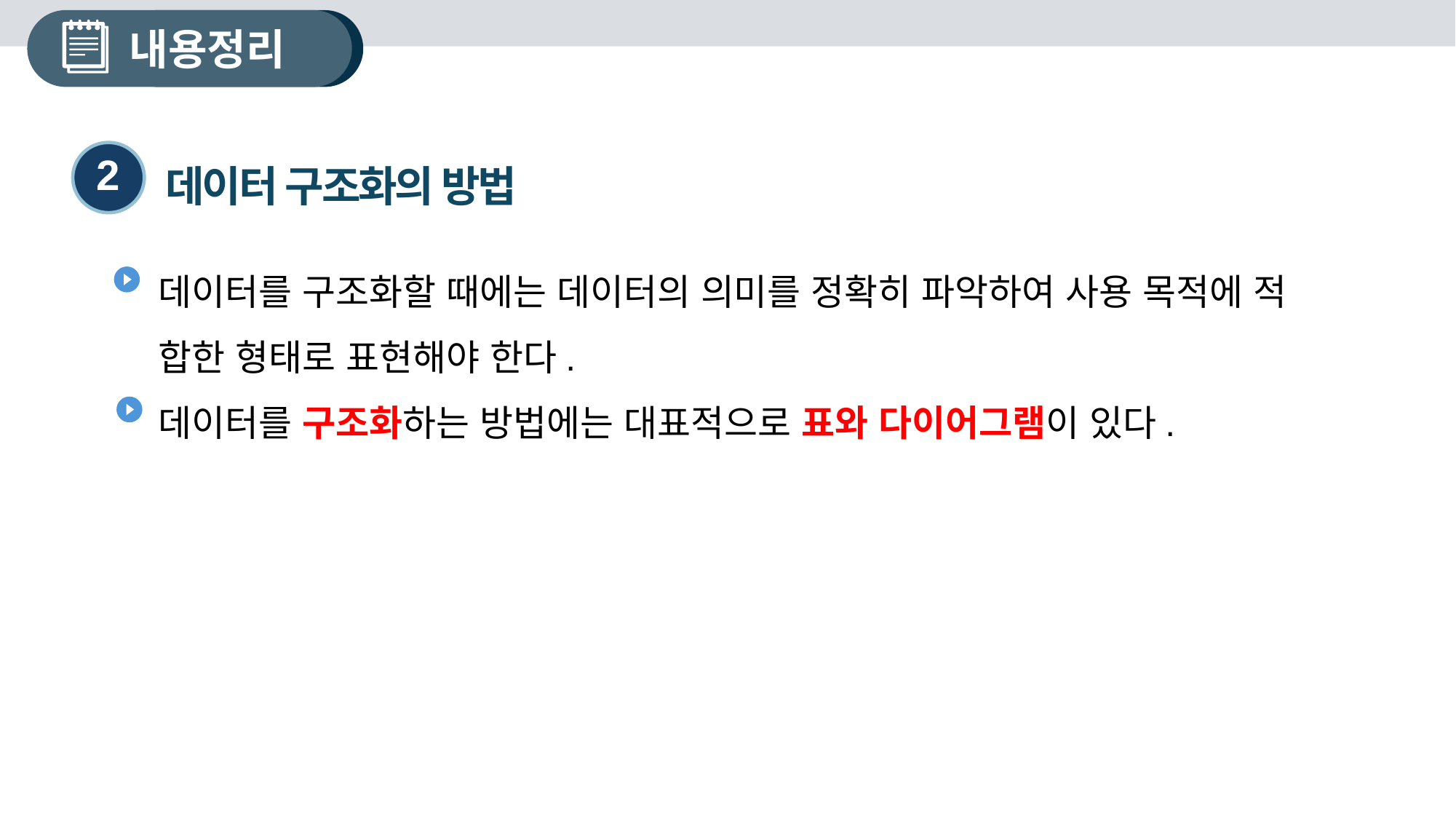

내용정리

2
데이터 구조화의 방법
데이터를 구조화할 때에는 데이터의 의미를 정확히 파악하여 사용 목적에 적
합한 형태로 표현해야 한다.
데이터를 구조화하는 방법에는 대표적으로 표와 다이어그램이 있다.